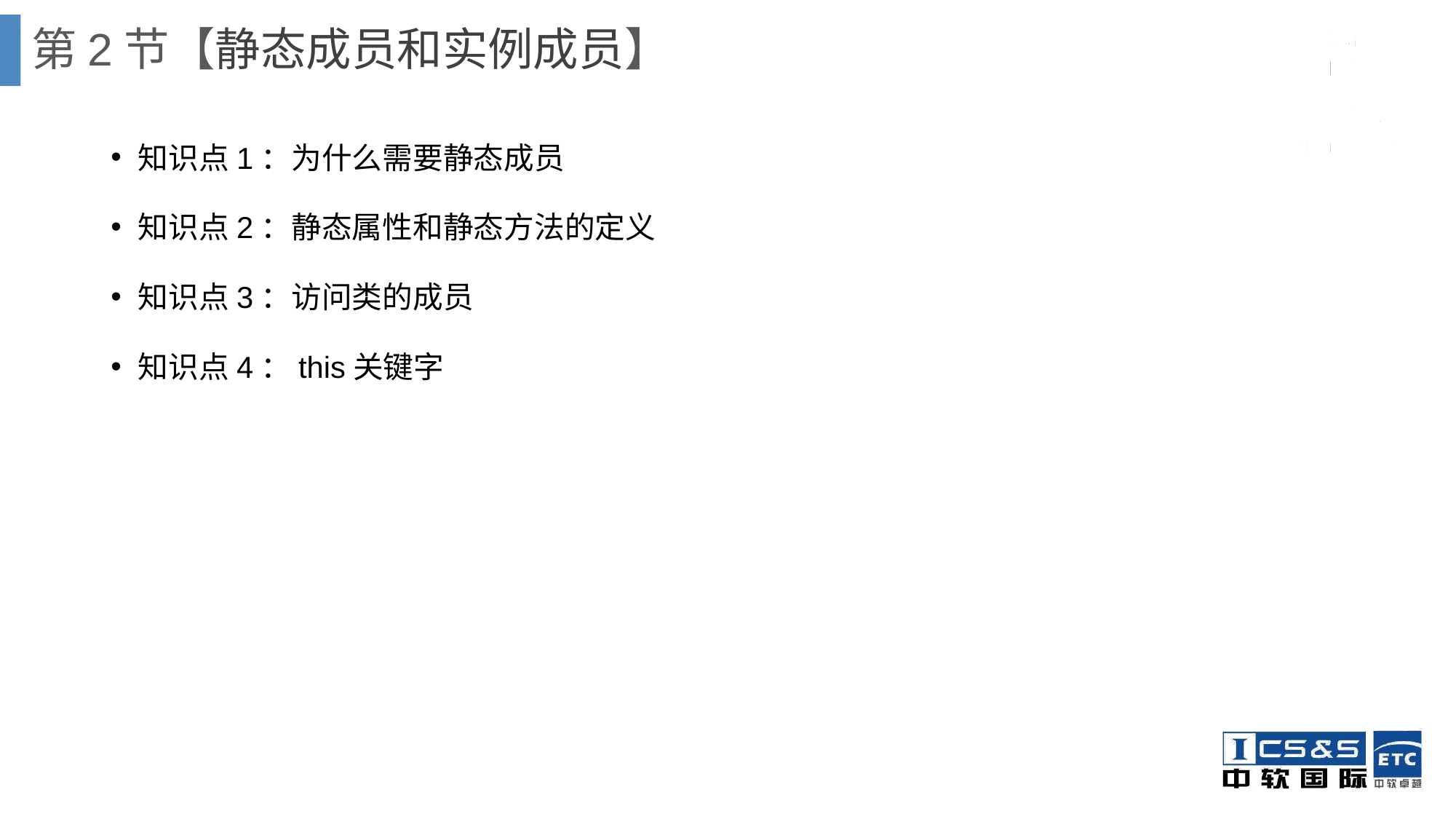

# 第2节【静态成员和实例成员】
知识点1：为什么需要静态成员
知识点2：静态属性和静态方法的定义
知识点3：访问类的成员
知识点4：this关键字